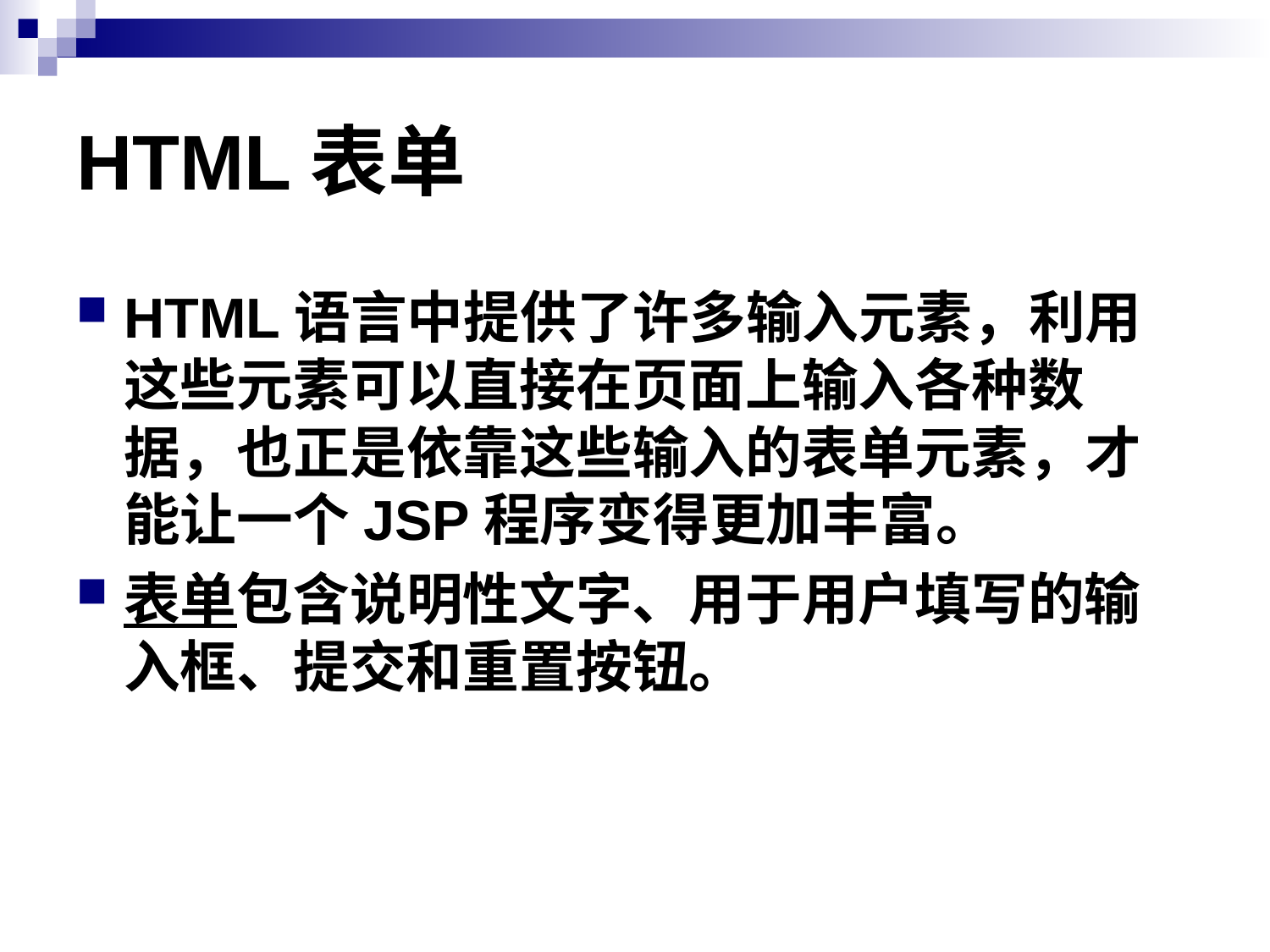

# HTML表单
HTML语言中提供了许多输入元素，利用这些元素可以直接在页面上输入各种数据，也正是依靠这些输入的表单元素，才能让一个JSP程序变得更加丰富。
表单包含说明性文字、用于用户填写的输入框、提交和重置按钮。
18